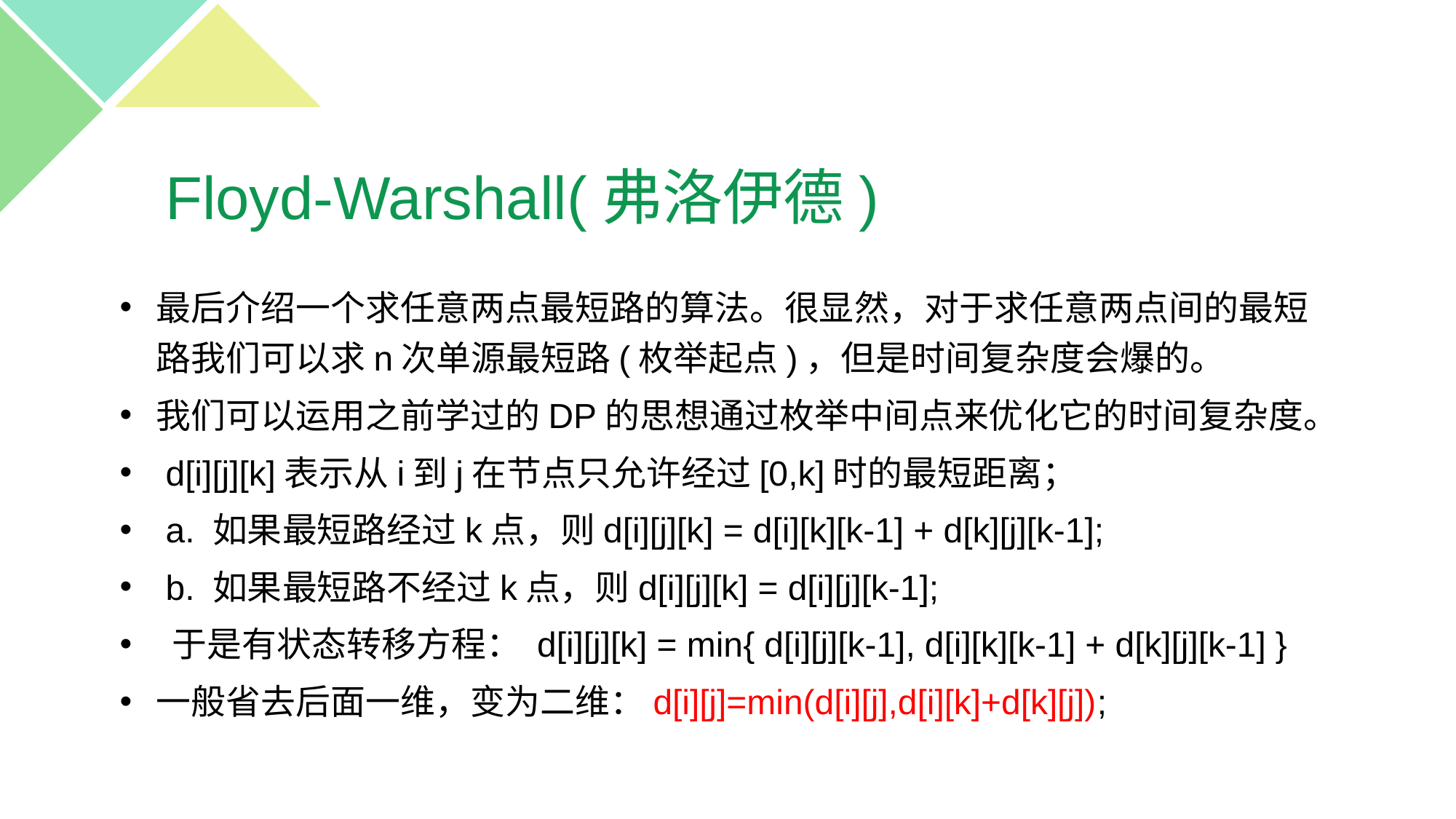

# Floyd-Warshall(弗洛伊德)
最后介绍一个求任意两点最短路的算法。很显然，对于求任意两点间的最短路我们可以求n次单源最短路(枚举起点)，但是时间复杂度会爆的。
我们可以运用之前学过的DP的思想通过枚举中间点来优化它的时间复杂度。
 d[i][j][k]表示从i到j在节点只允许经过[0,k]时的最短距离；
 a. 如果最短路经过k点，则d[i][j][k] = d[i][k][k-1] + d[k][j][k-1];
 b. 如果最短路不经过k点，则d[i][j][k] = d[i][j][k-1];
 于是有状态转移方程： d[i][j][k] = min{ d[i][j][k-1], d[i][k][k-1] + d[k][j][k-1] }
一般省去后面一维，变为二维：d[i][j]=min(d[i][j],d[i][k]+d[k][j]);